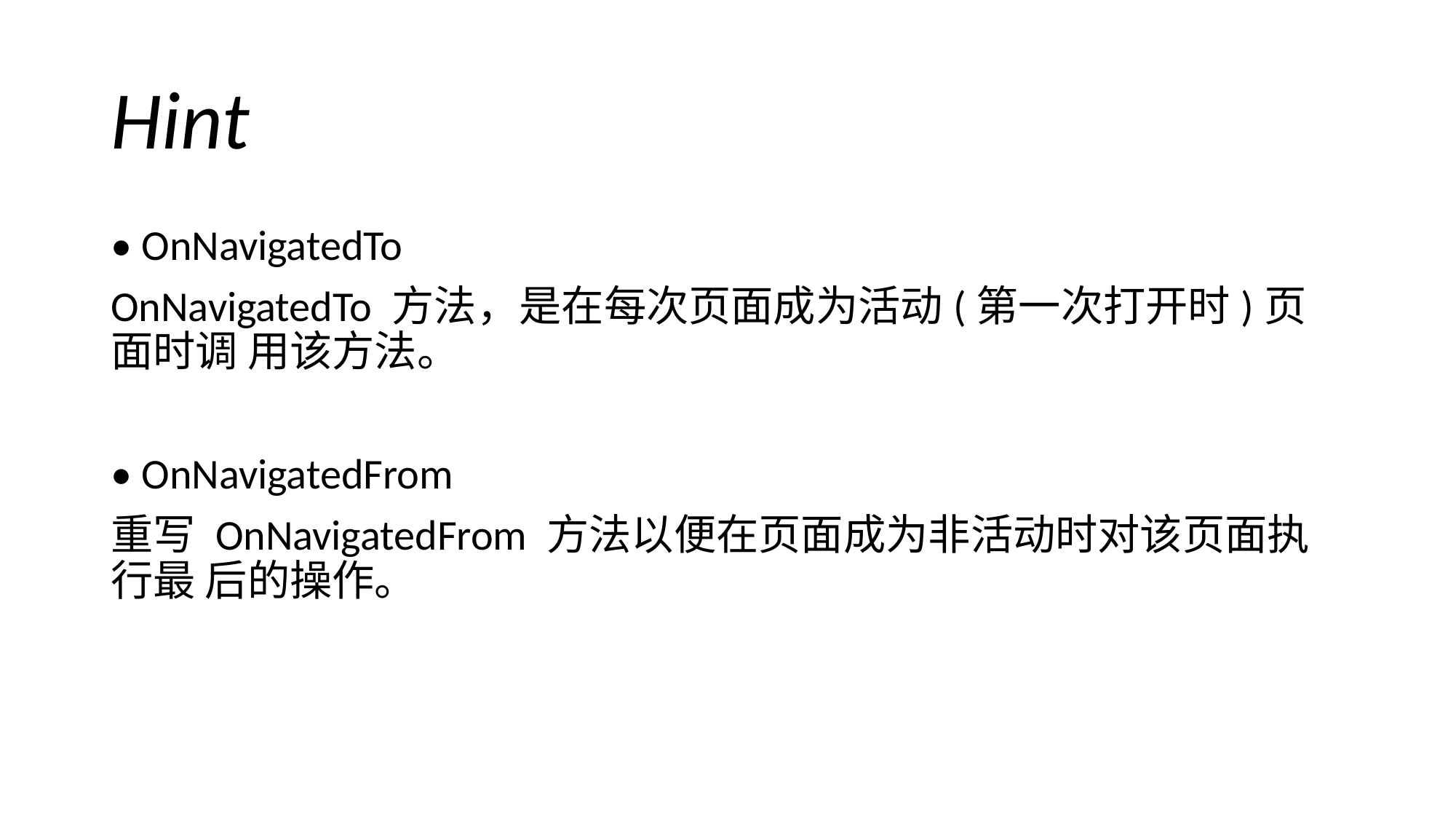

# Hint
• OnNavigatedTo
OnNavigatedTo 方法，是在每次页面成为活动(第一次打开时)页面时调 用该方法。

• OnNavigatedFrom
重写 OnNavigatedFrom 方法以便在页面成为非活动时对该页面执行最 后的操作。